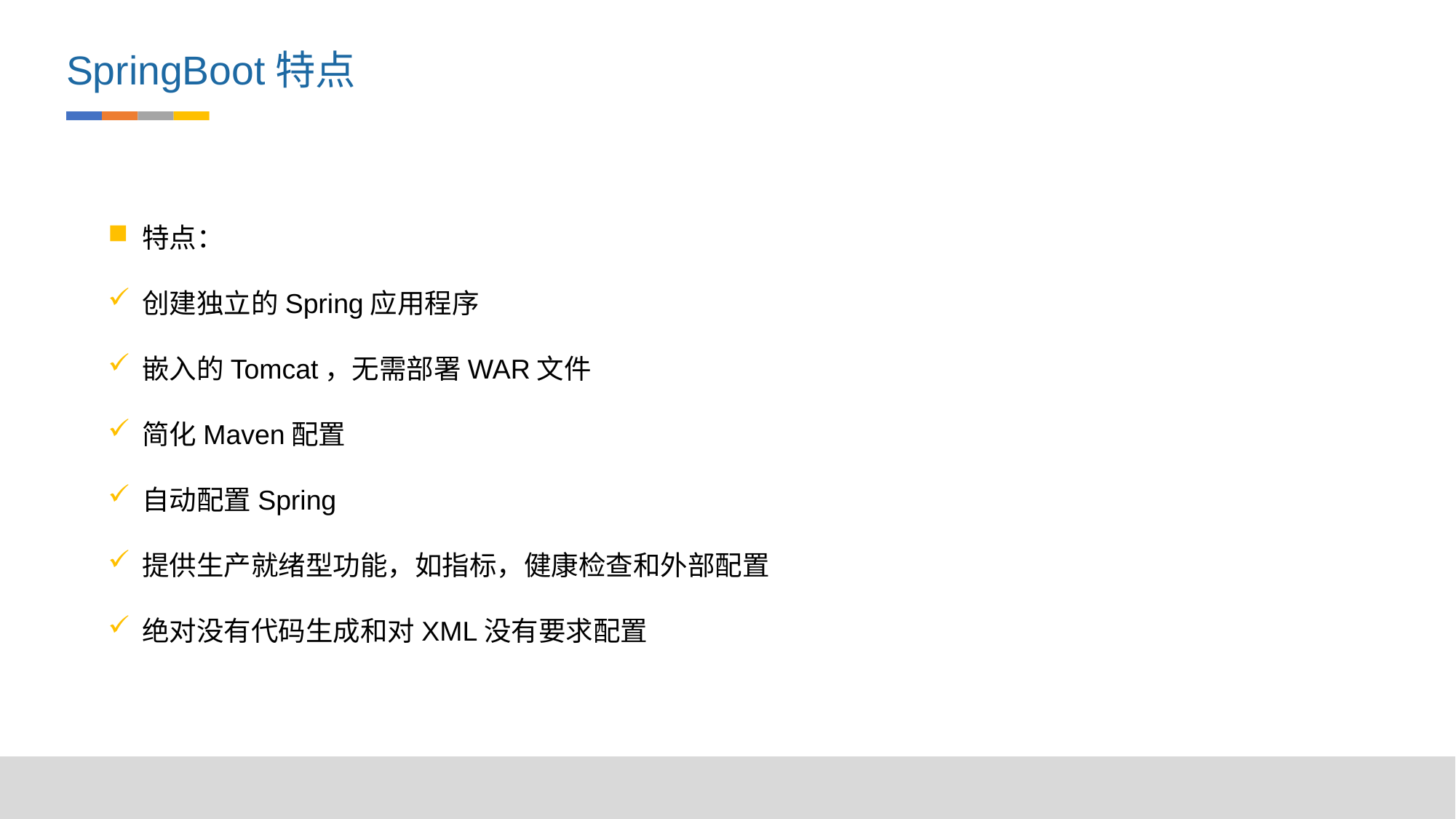

SpringBoot特点

特点：
创建独立的Spring应用程序
嵌入的Tomcat，无需部署WAR文件
简化Maven配置
自动配置Spring
提供生产就绪型功能，如指标，健康检查和外部配置
绝对没有代码生成和对XML没有要求配置